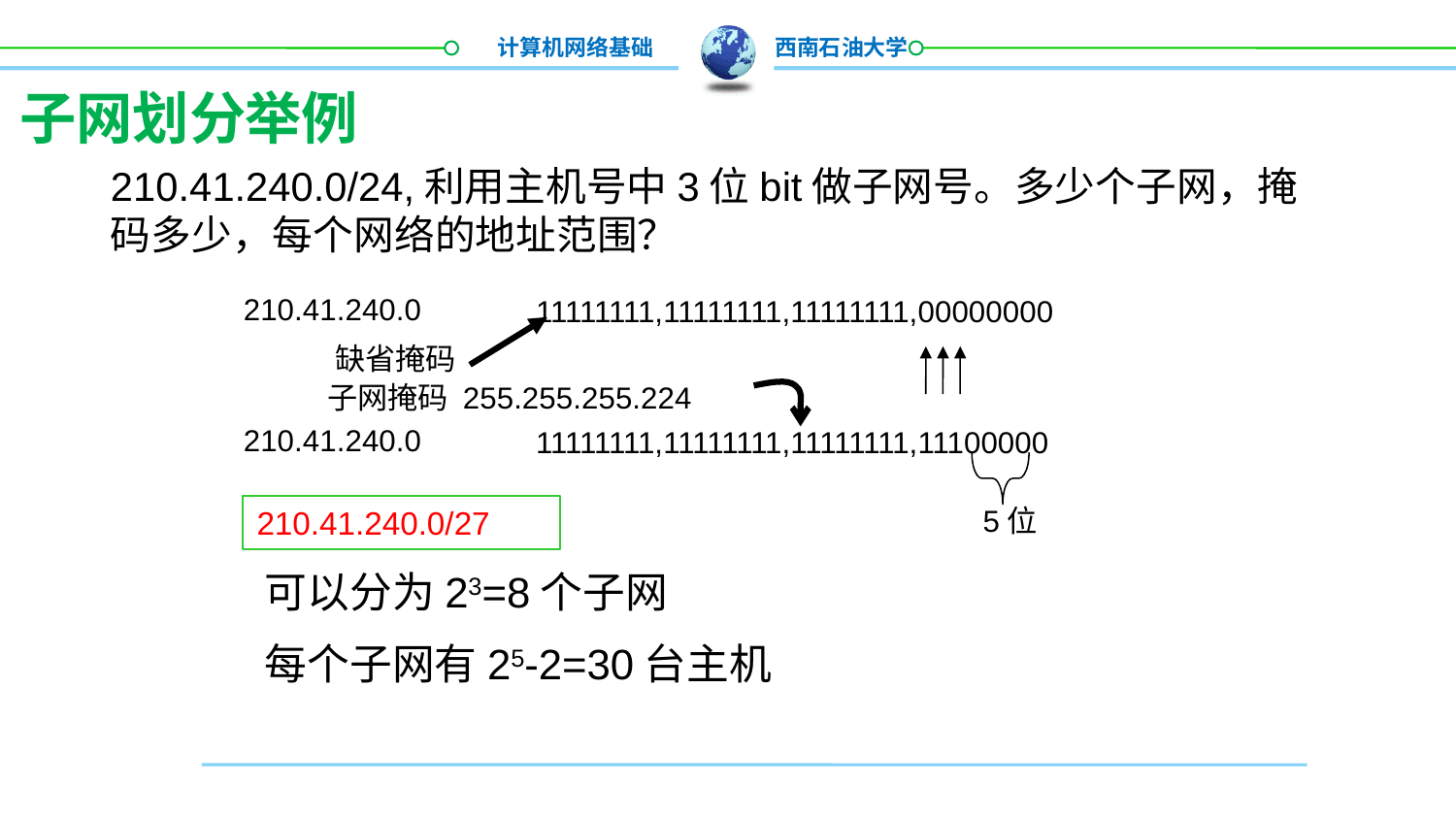

子网划分举例
210.41.240.0/24,利用主机号中3位bit做子网号。多少个子网，掩码多少，每个网络的地址范围？
210.41.240.0
11111111,11111111,11111111,00000000

缺省掩码

子网掩码 255.255.255.224

210.41.240.0
11111111,11111111,11111111,11100000

5位
210.41.240.0/27
可以分为23=8个子网
每个子网有25-2=30台主机